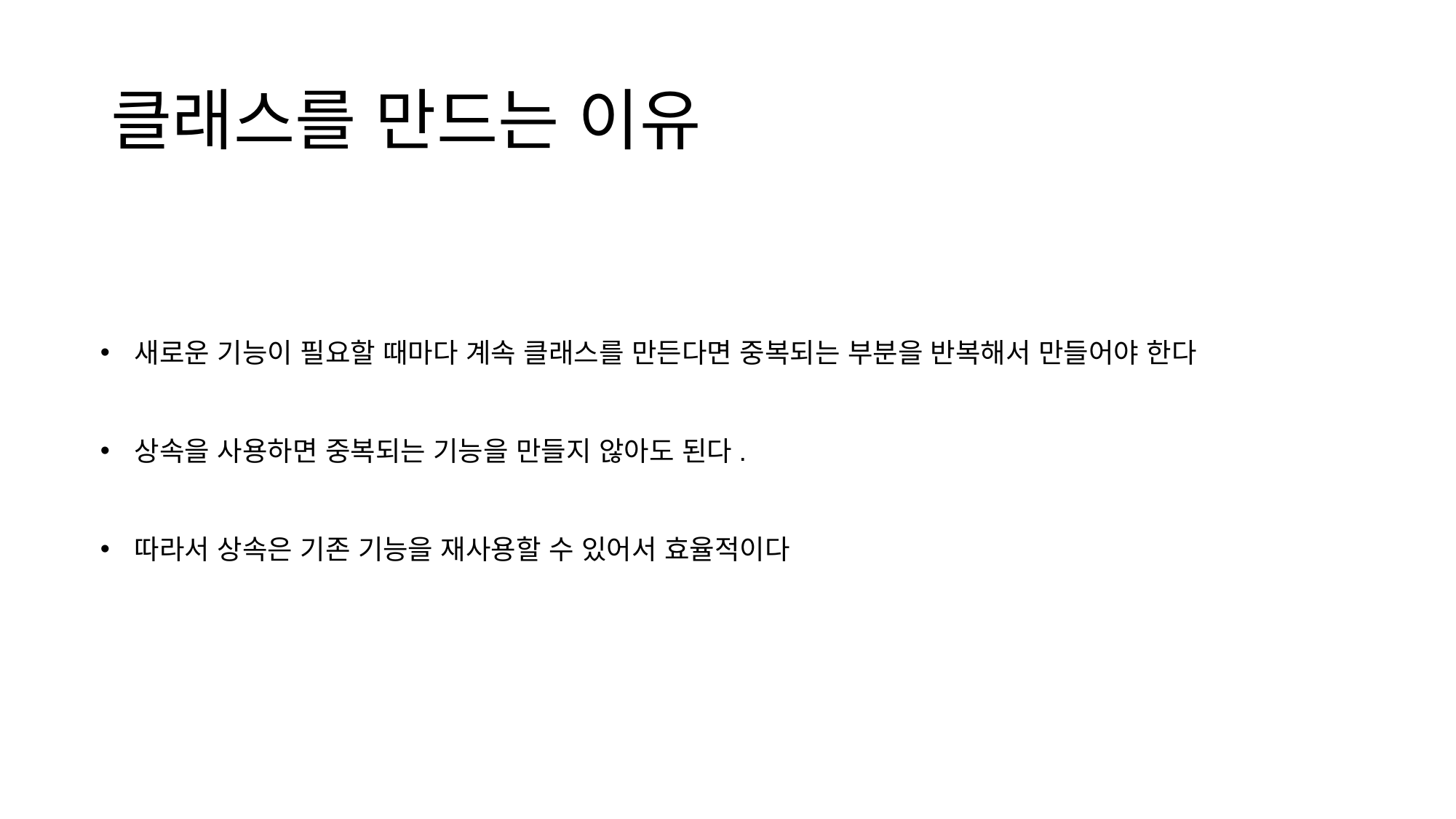

# 클래스를 만드는 이유
새로운 기능이 필요할 때마다 계속 클래스를 만든다면 중복되는 부분을 반복해서 만들어야 한다
상속을 사용하면 중복되는 기능을 만들지 않아도 된다.
따라서 상속은 기존 기능을 재사용할 수 있어서 효율적이다